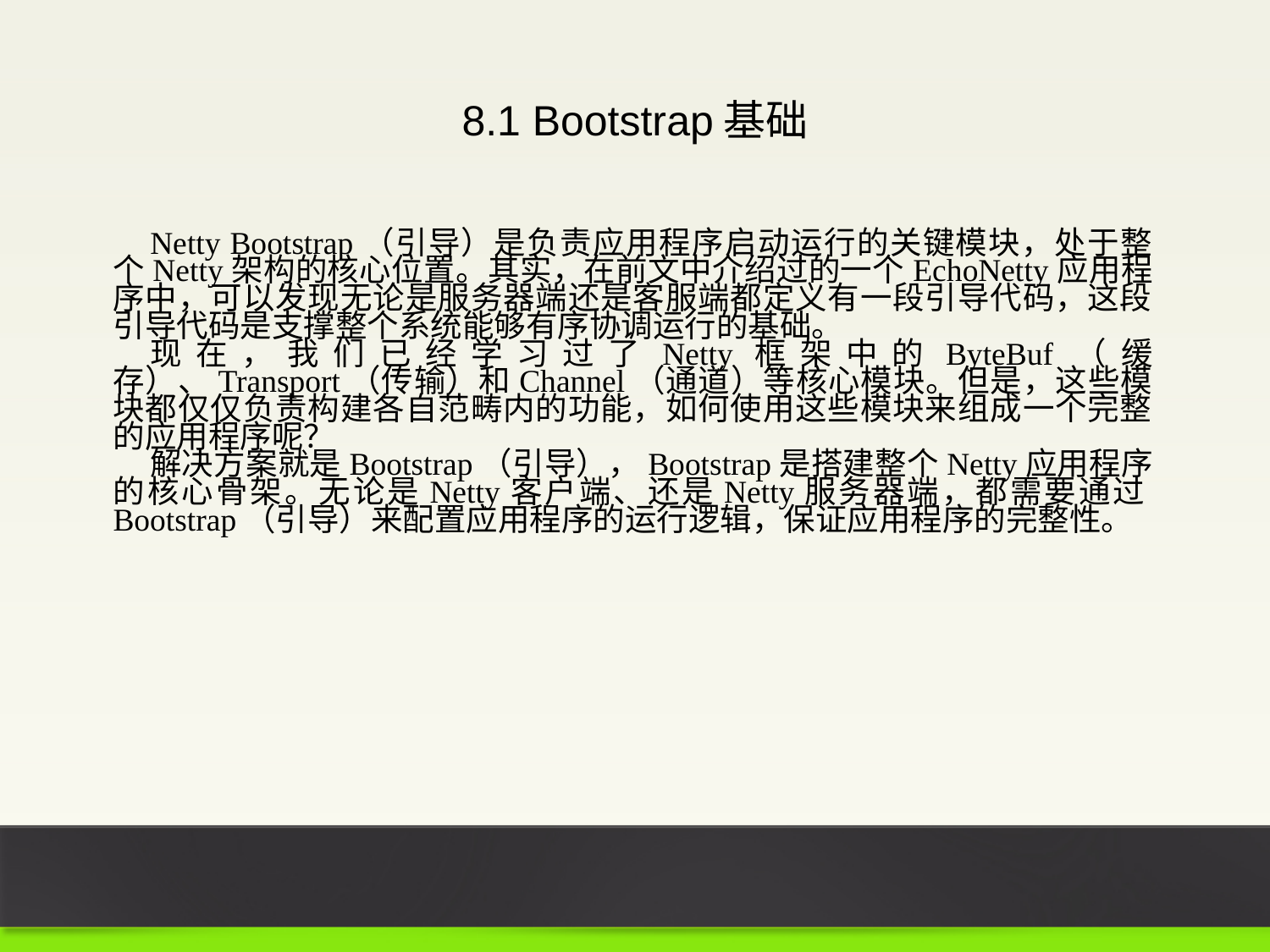

8.1 Bootstrap基础
Netty Bootstrap（引导）是负责应用程序启动运行的关键模块，处于整个Netty架构的核心位置。其实，在前文中介绍过的一个EchoNetty应用程序中，可以发现无论是服务器端还是客服端都定义有一段引导代码，这段引导代码是支撑整个系统能够有序协调运行的基础。
现在，我们已经学习过了Netty框架中的ByteBuf（缓存）、Transport（传输）和Channel（通道）等核心模块。但是，这些模块都仅仅负责构建各自范畴内的功能，如何使用这些模块来组成一个完整的应用程序呢？
解决方案就是Bootstrap（引导），Bootstrap是搭建整个Netty应用程序的核心骨架。无论是Netty客户端、还是Netty服务器端，都需要通过Bootstrap（引导）来配置应用程序的运行逻辑，保证应用程序的完整性。